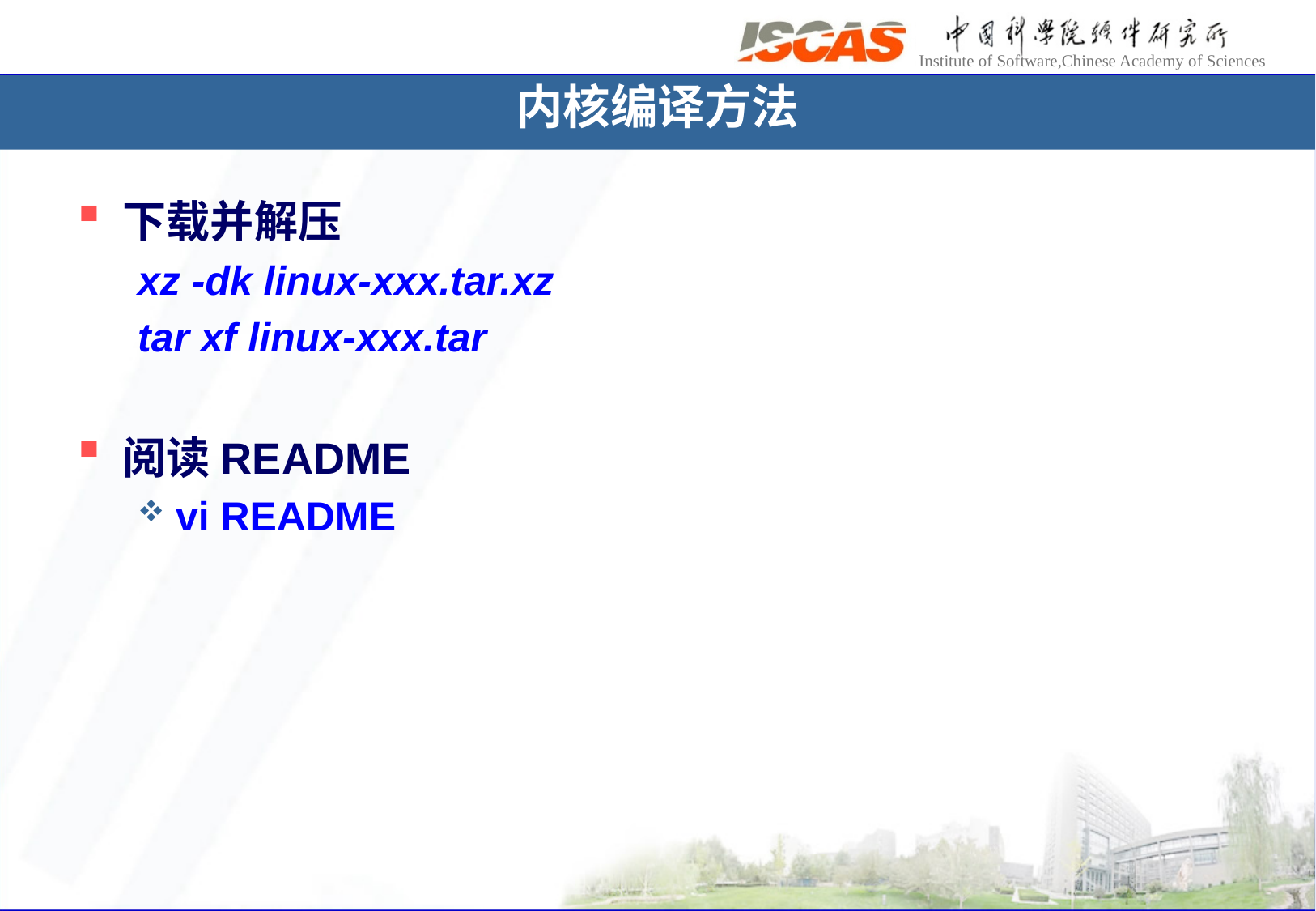

# 内核编译方法
下载并解压
xz -dk linux-xxx.tar.xz
tar xf linux-xxx.tar

阅读README
vi README